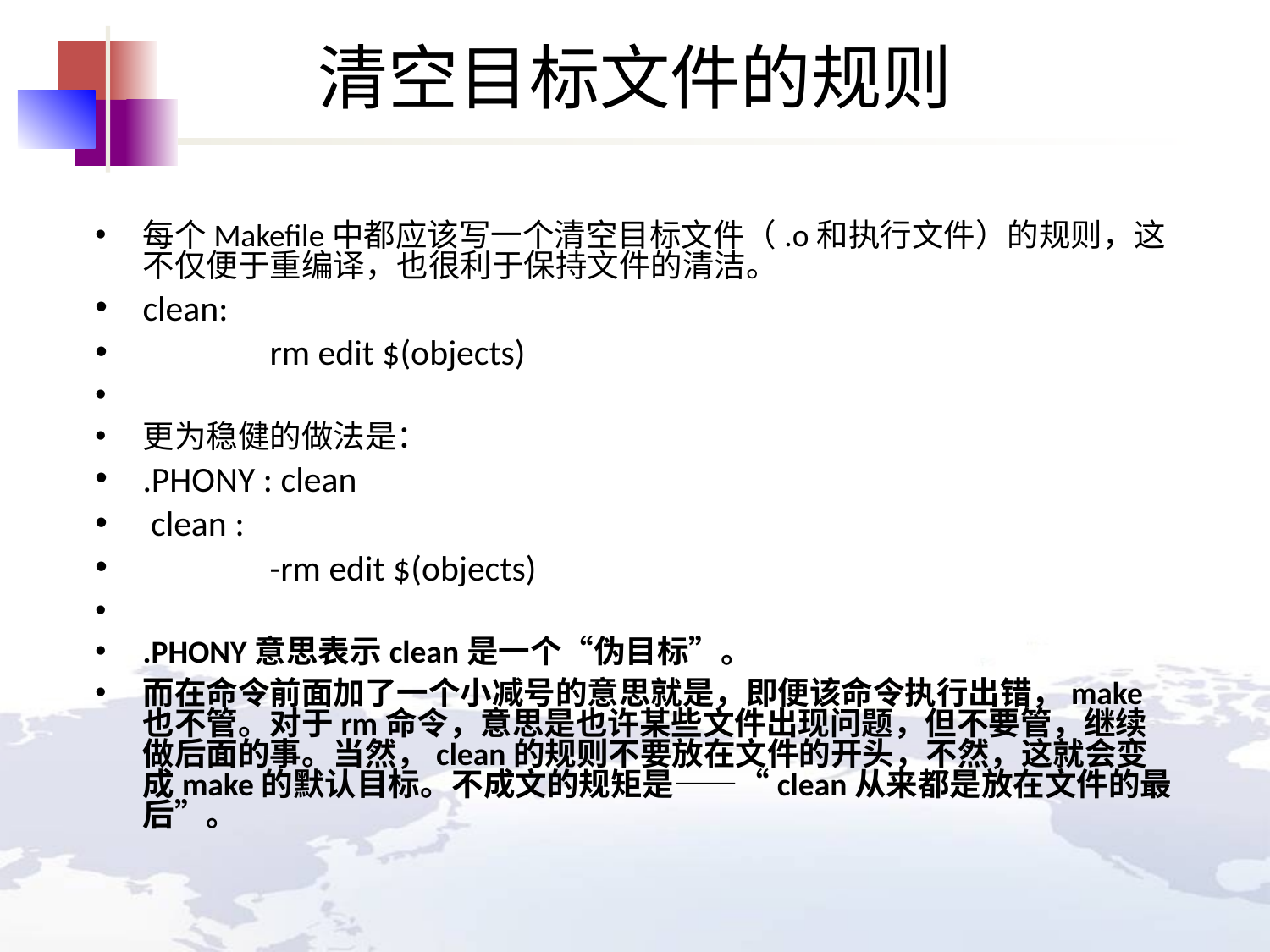

# 清空目标文件的规则
每个Makefile中都应该写一个清空目标文件（.o和执行文件）的规则，这不仅便于重编译，也很利于保持文件的清洁。
clean:
 	rm edit $(objects)

更为稳健的做法是：
.PHONY : clean
 clean :
 	-rm edit $(objects)

.PHONY意思表示clean是一个“伪目标”。
而在命令前面加了一个小减号的意思就是，即便该命令执行出错，make也不管。对于rm命令，意思是也许某些文件出现问题，但不要管，继续做后面的事。当然，clean的规则不要放在文件的开头，不然，这就会变成make的默认目标。不成文的规矩是——“clean从来都是放在文件的最后”。